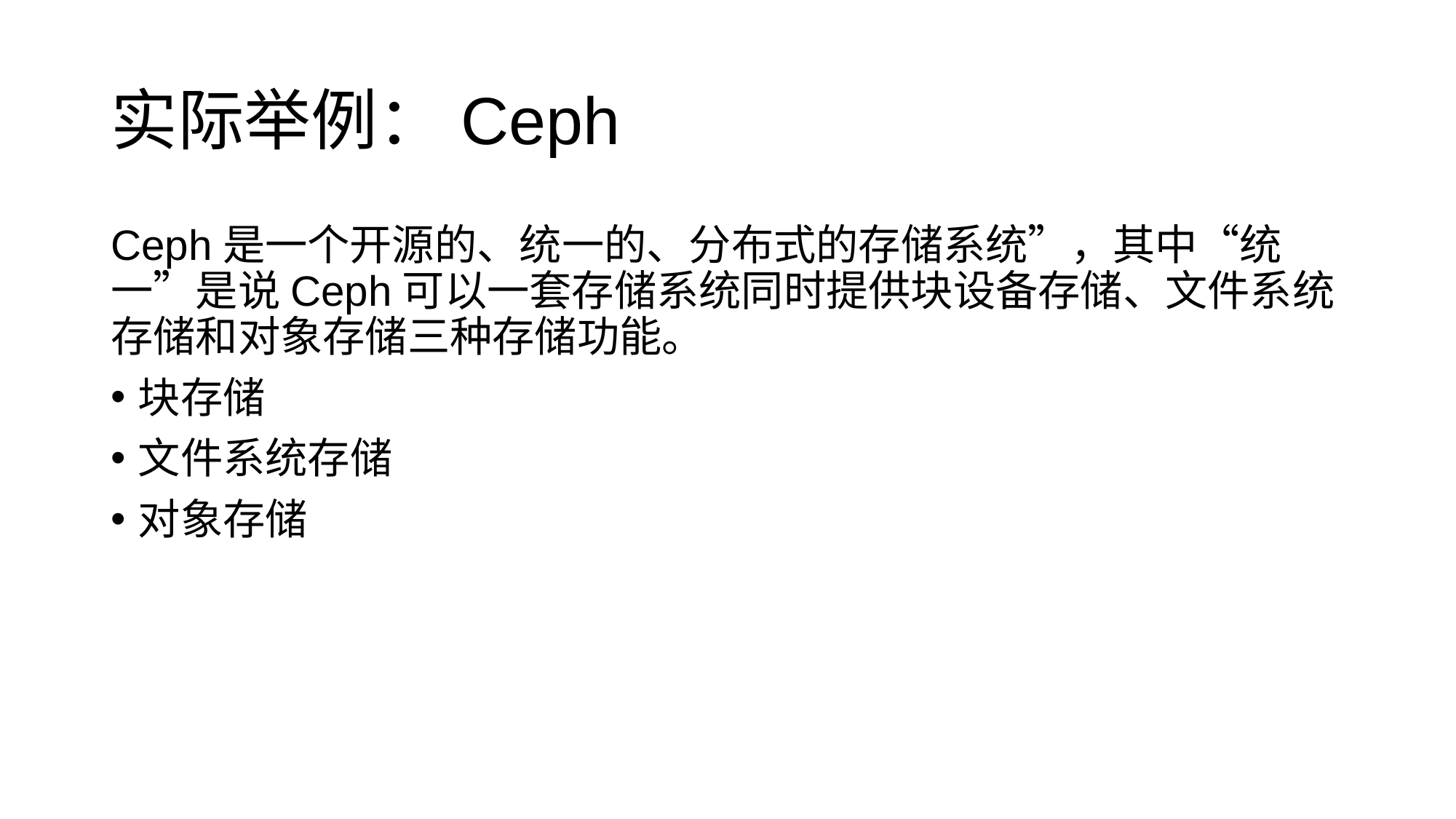

# 实际举例：Ceph
Ceph是一个开源的、统一的、分布式的存储系统”，其中“统一”是说Ceph可以一套存储系统同时提供块设备存储、文件系统存储和对象存储三种存储功能。
块存储
文件系统存储
对象存储